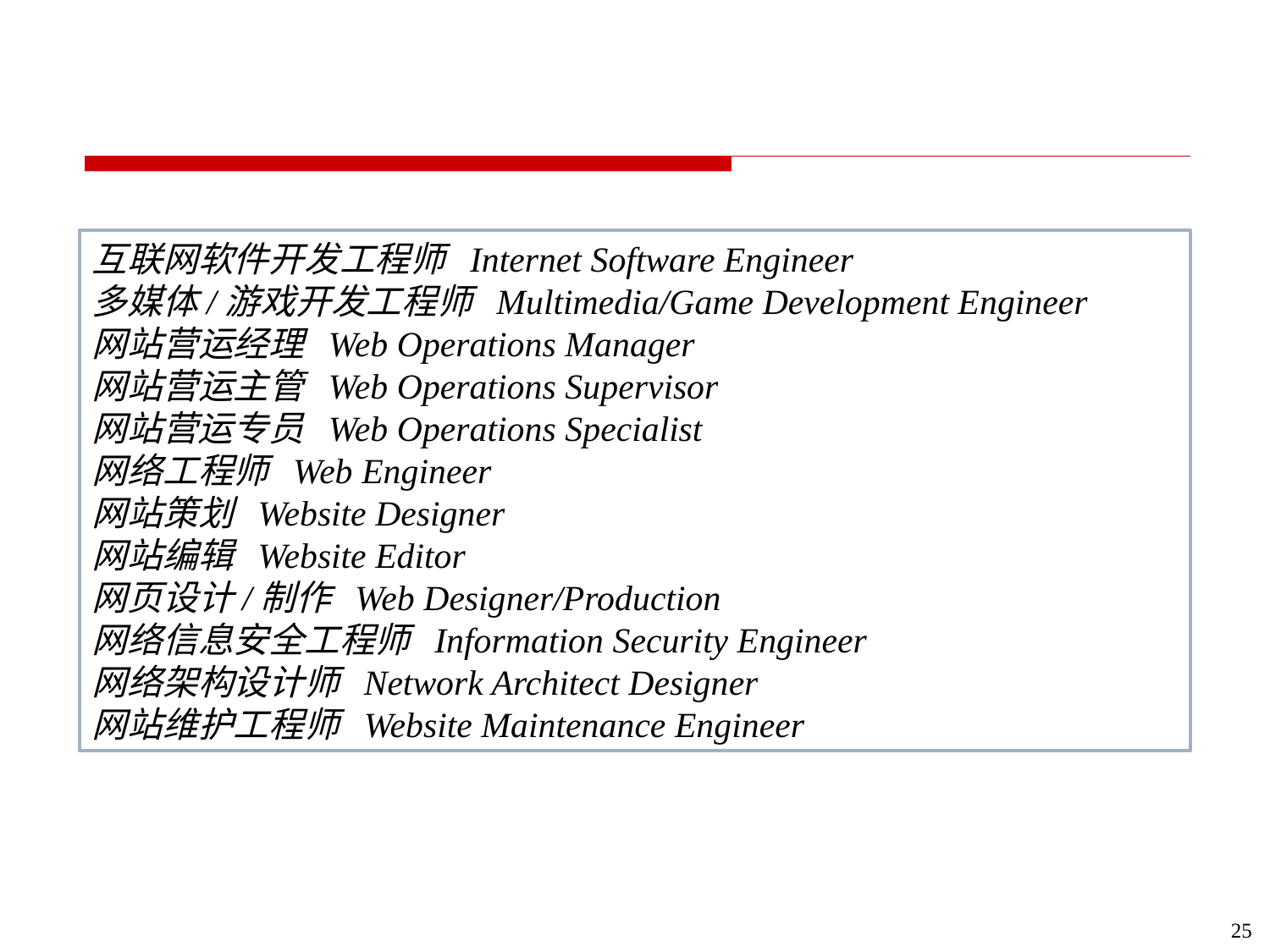

#
互联网软件开发工程师  Internet Software Engineer
多媒体/游戏开发工程师  Multimedia/Game Development Engineer
网站营运经理  Web Operations Manager
网站营运主管  Web Operations Supervisor
网站营运专员  Web Operations Specialist
网络工程师  Web Engineer
网站策划  Website Designer
网站编辑  Website Editor
网页设计/制作  Web Designer/Production
网络信息安全工程师  Information Security Engineer
网络架构设计师  Network Architect Designer
网站维护工程师  Website Maintenance Engineer
25